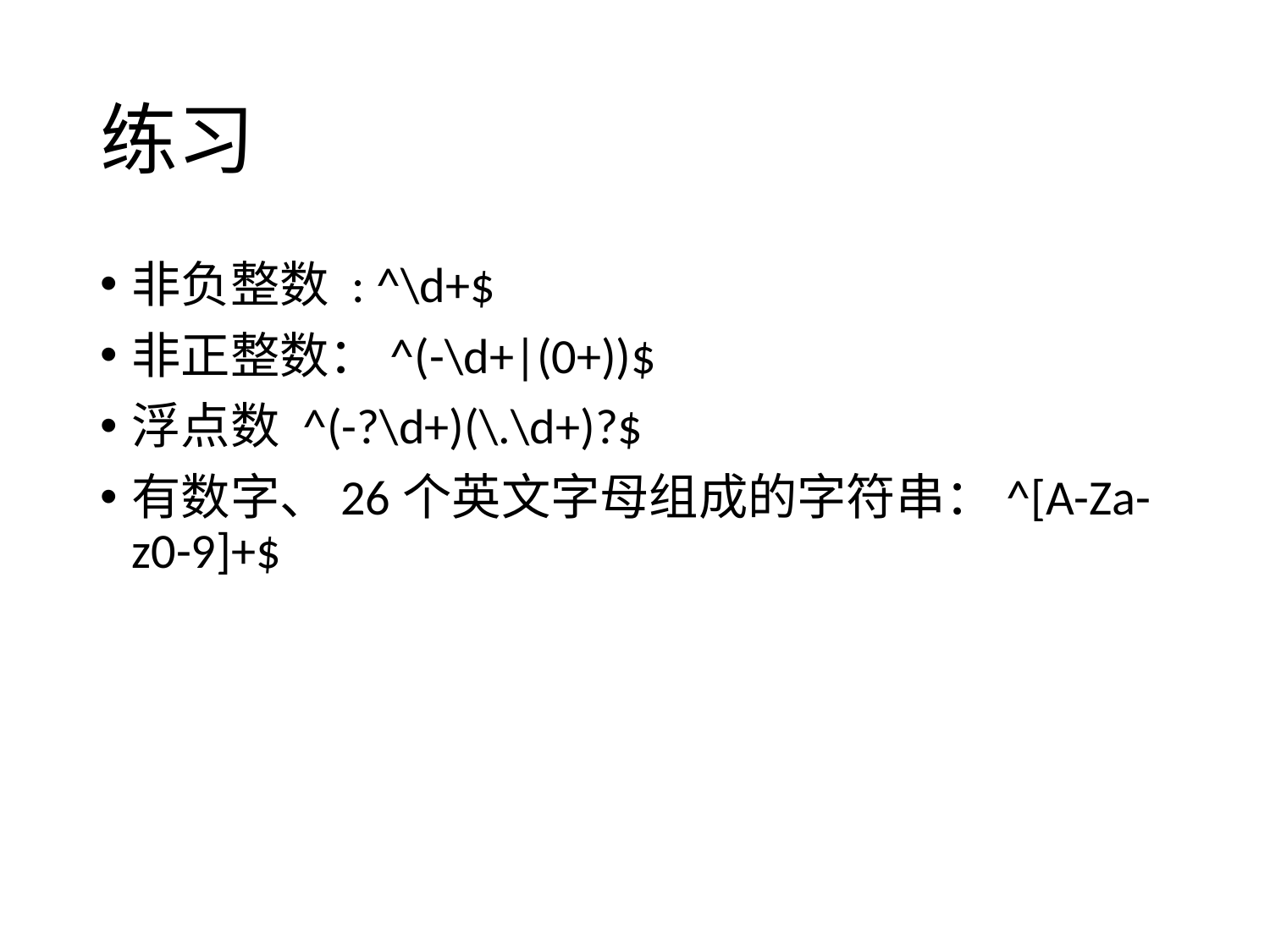

# 练习
非负整数 : ^\d+$
非正整数：^(-\d+|(0+))$
浮点数 ^(-?\d+)(\.\d+)?$
有数字、26个英文字母组成的字符串：^[A-Za-z0-9]+$